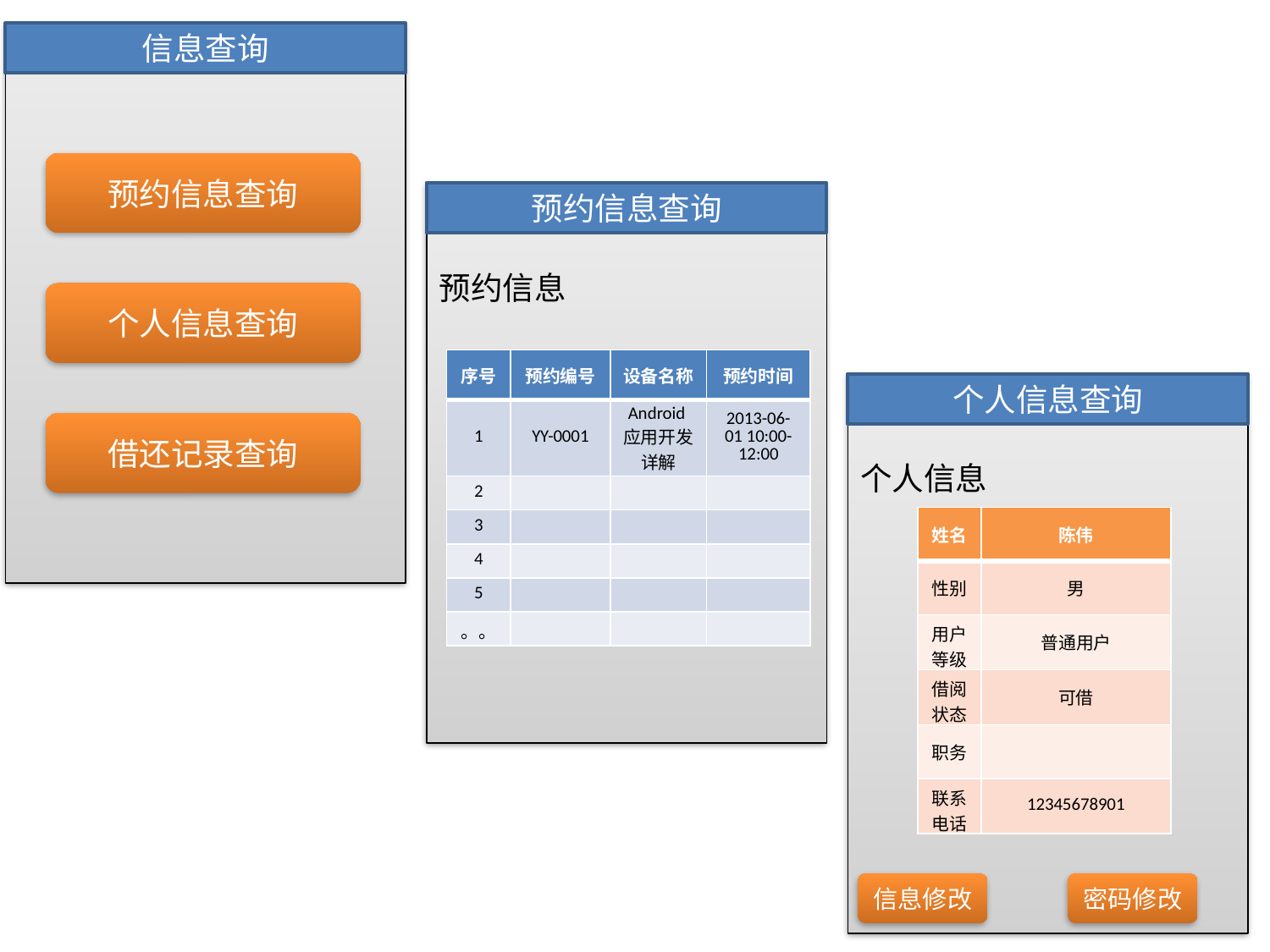

信息查询
预约信息查询

预约信息查询
预约信息
个人信息查询
| 序号 | 预约编号 | 设备名称 | 预约时间 |
| --- | --- | --- | --- |
| 1 | YY-0001 | Android应用开发详解 | 2013-06-01 10:00-12:00 |
| 2 |  |  |  |
| 3 |  |  |  |
| 4 |  |  |  |
| 5 |  |  |  |
| 。。 |  |  |  |

个人信息查询
借还记录查询
个人信息
| 姓名 | 陈伟 |
| --- | --- |
| 性别 | 男 |
| 用户等级 | 普通用户 |
| 借阅状态 | 可借 |
| 职务 |  |
| 联系电话 | 12345678901 |
信息修改
密码修改